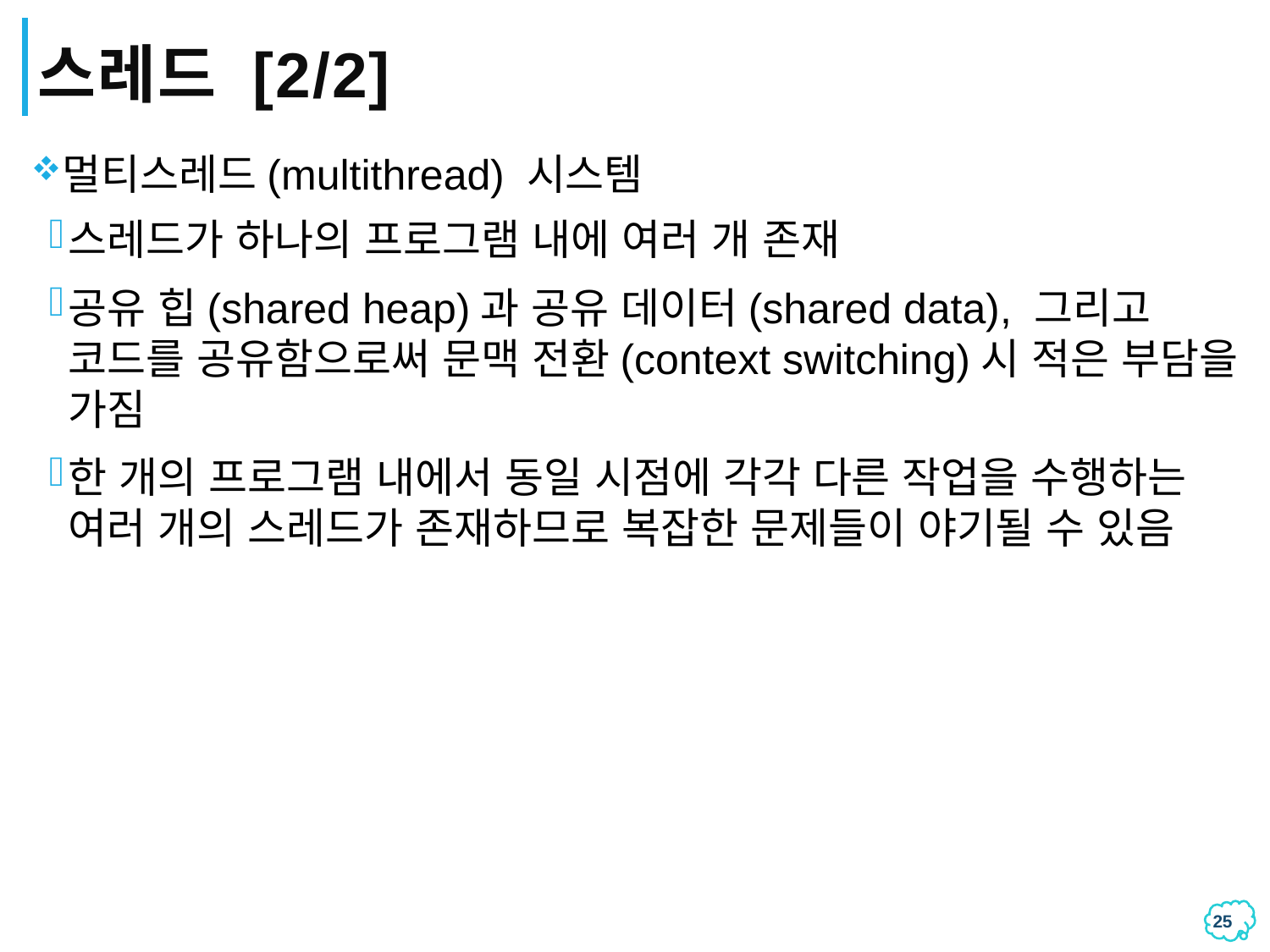

# 스레드 [2/2]
멀티스레드(multithread) 시스템
스레드가 하나의 프로그램 내에 여러 개 존재
공유 힙(shared heap)과 공유 데이터(shared data), 그리고 코드를 공유함으로써 문맥 전환(context switching)시 적은 부담을 가짐
한 개의 프로그램 내에서 동일 시점에 각각 다른 작업을 수행하는 여러 개의 스레드가 존재하므로 복잡한 문제들이 야기될 수 있음
25